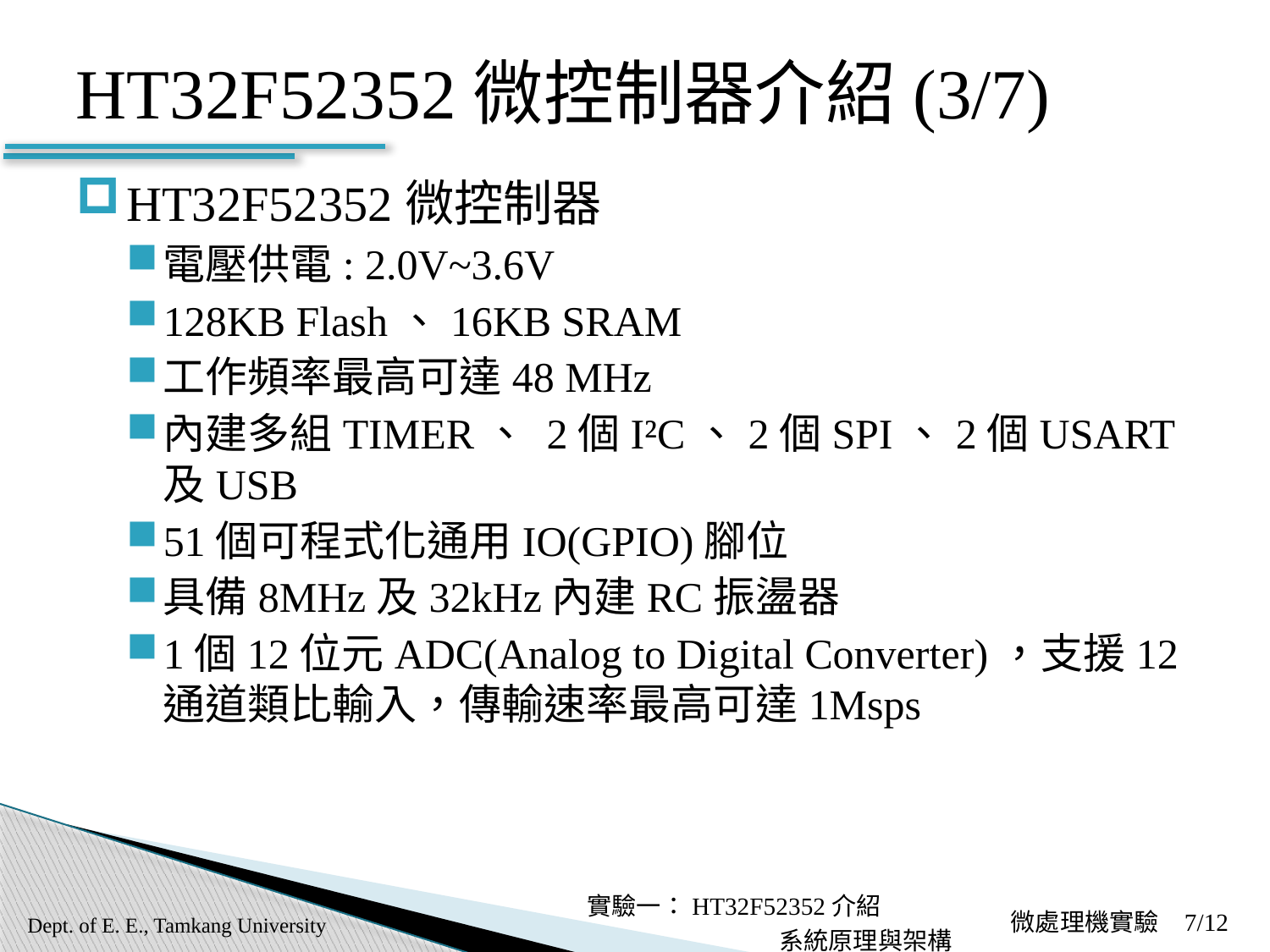

# HT32F52352微控制器介紹(3/7)
HT32F52352微控制器
電壓供電: 2.0V~3.6V
128KB Flash、16KB SRAM
工作頻率最高可達48 MHz
內建多組TIMER、 2個I²C、2個SPI、2個USART及USB
51個可程式化通用IO(GPIO)腳位
具備8MHz及32kHz內建RC振盪器
1個12位元ADC(Analog to Digital Converter)，支援12通道類比輸入，傳輸速率最高可達1Msps